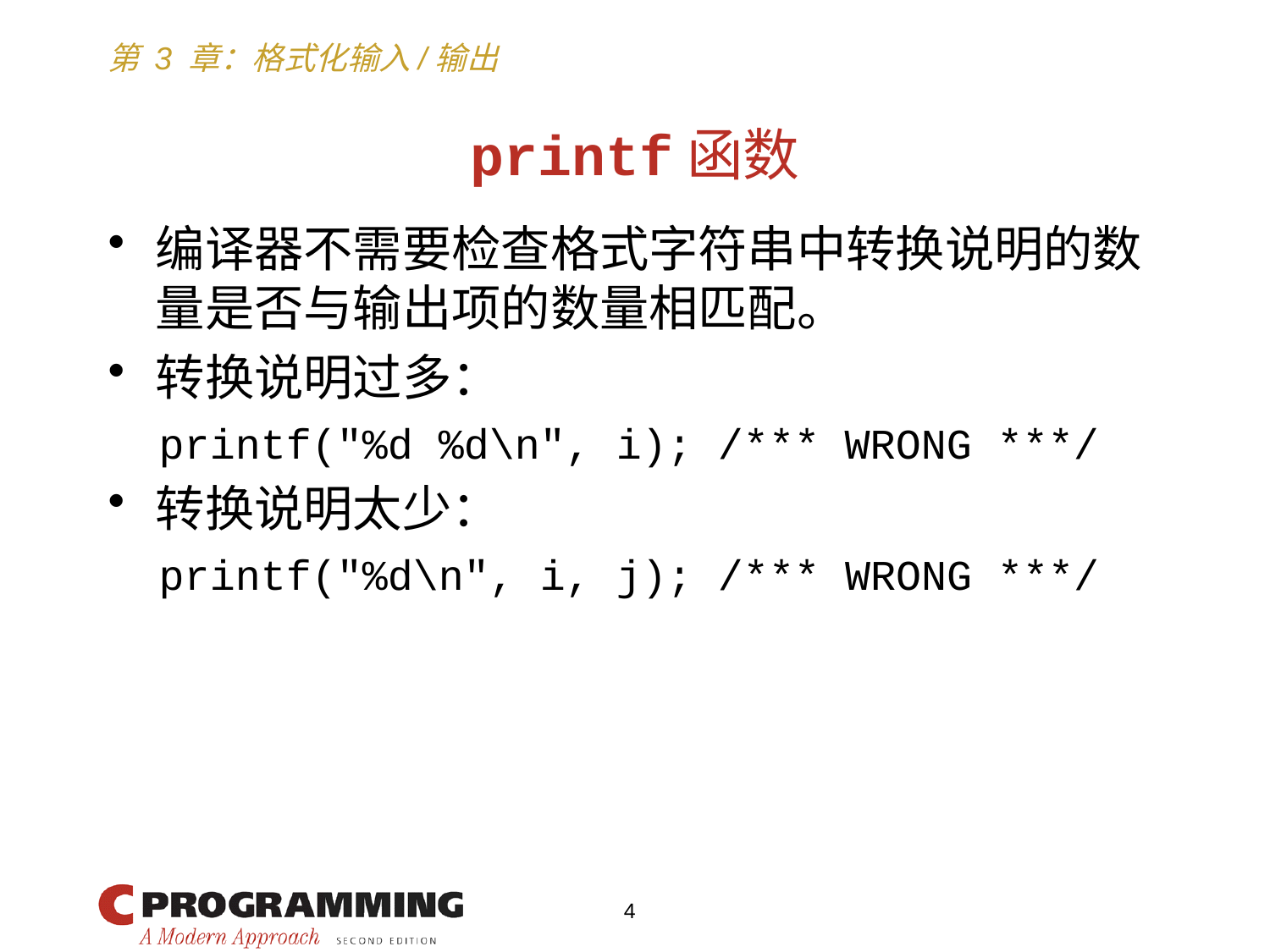

# printf函数
编译器不需要检查格式字符串中转换说明的数量是否与输出项的数量相匹配。
转换说明过多：
  printf("%d %d\n", i); /*** WRONG ***/
转换说明太少：
  printf("%d\n", i, j); /*** WRONG ***/

4